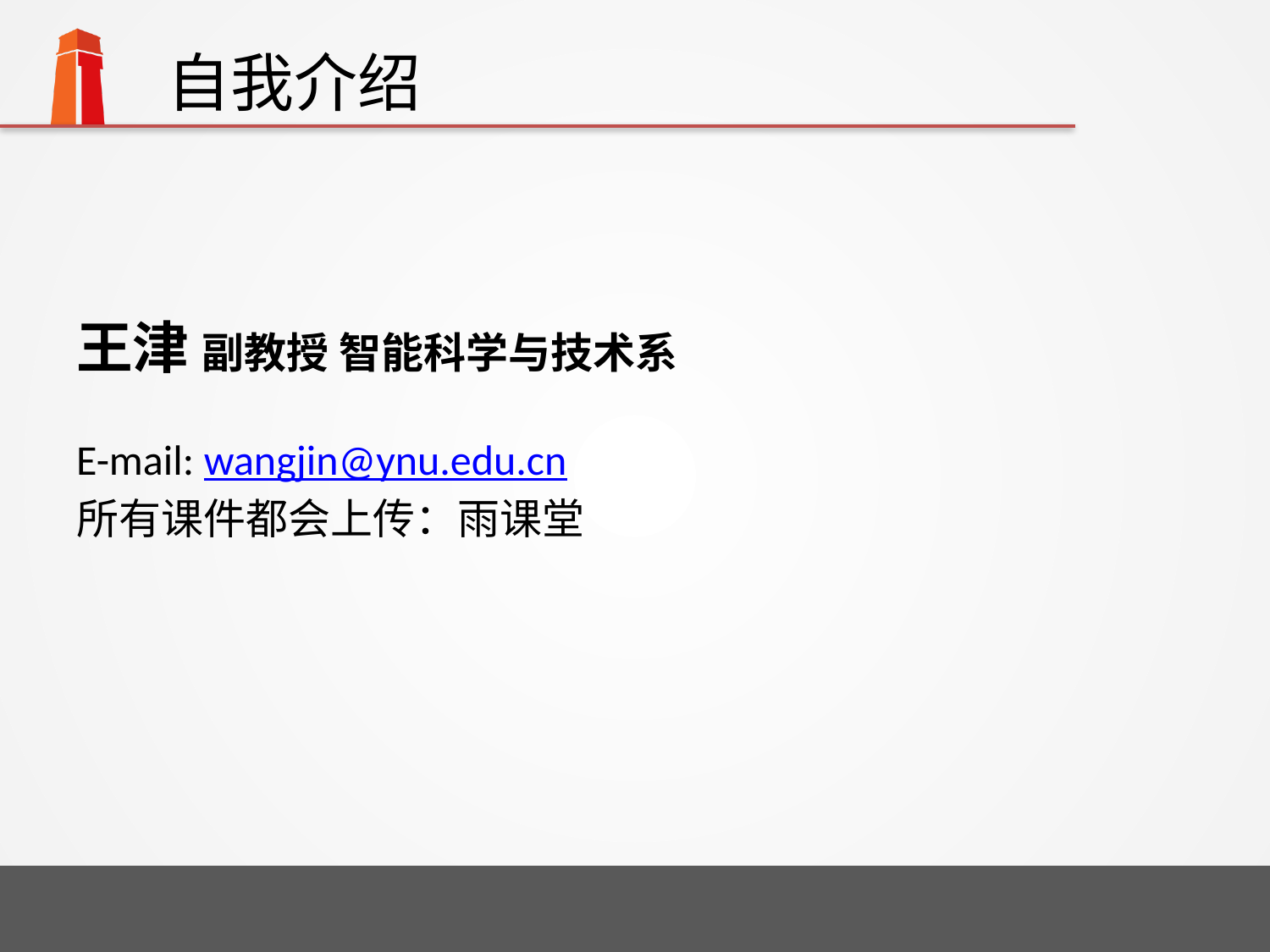

# 自我介绍
王津 副教授 智能科学与技术系

E-mail: wangjin@ynu.edu.cn
所有课件都会上传：雨课堂